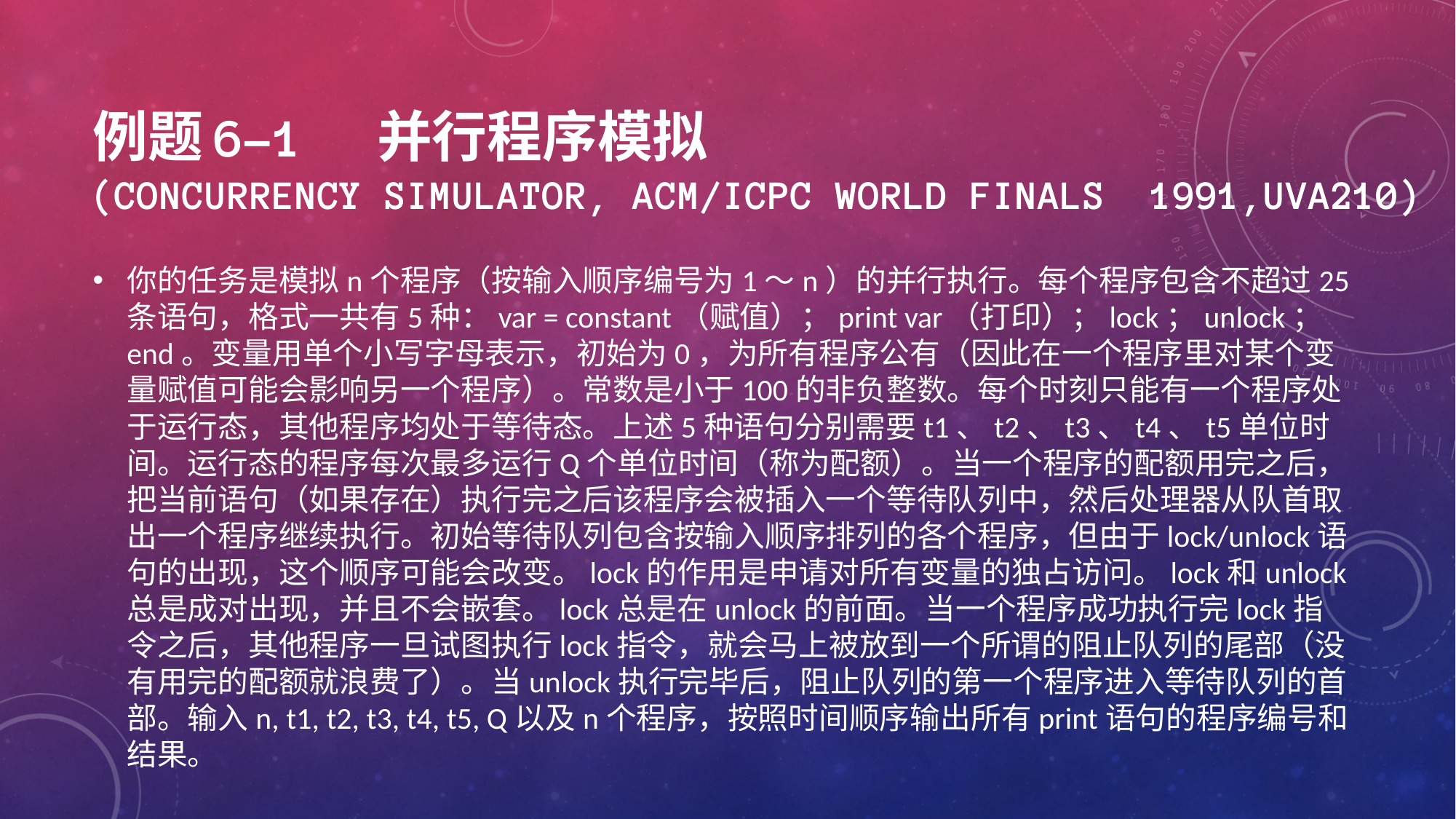

# 例题6-1  并行程序模拟 (Concurrency Simulator, ACM/ICPC World Finals  1991,UVa210)
你的任务是模拟n个程序（按输入顺序编号为1～n）的并行执行。每个程序包含不超过25条语句，格式一共有5种：var = constant（赋值）；print var（打印）；lock；unlock；end。变量用单个小写字母表示，初始为0，为所有程序公有（因此在一个程序里对某个变量赋值可能会影响另一个程序）。常数是小于100的非负整数。每个时刻只能有一个程序处于运行态，其他程序均处于等待态。上述5种语句分别需要t1、t2、t3、t4、t5单位时间。运行态的程序每次最多运行Q个单位时间（称为配额）。当一个程序的配额用完之后，把当前语句（如果存在）执行完之后该程序会被插入一个等待队列中，然后处理器从队首取出一个程序继续执行。初始等待队列包含按输入顺序排列的各个程序，但由于lock/unlock语句的出现，这个顺序可能会改变。lock的作用是申请对所有变量的独占访问。lock和unlock总是成对出现，并且不会嵌套。lock总是在unlock的前面。当一个程序成功执行完lock指令之后，其他程序一旦试图执行lock指令，就会马上被放到一个所谓的阻止队列的尾部（没有用完的配额就浪费了）。当unlock执行完毕后，阻止队列的第一个程序进入等待队列的首部。输入n, t1, t2, t3, t4, t5, Q以及n个程序，按照时间顺序输出所有print语句的程序编号和结果。